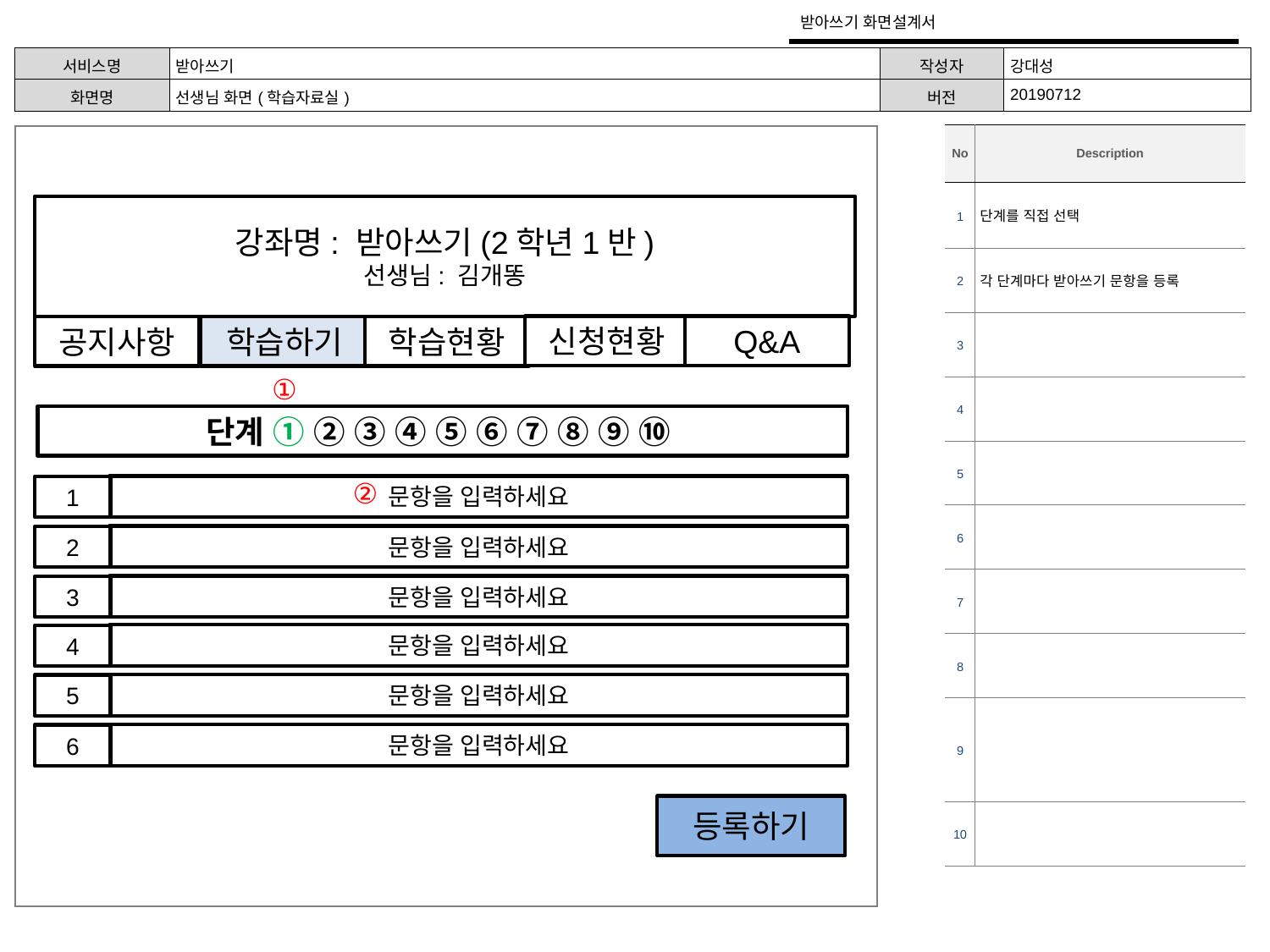

받아쓰기 화면설계서
| 서비스명 | 받아쓰기 | 작성자 | 강대성 |
| --- | --- | --- | --- |
| 화면명 | 선생님 화면(학습자료실) | 버전 | 20190712 |
| No | Description |
| --- | --- |
| 1 | 단계를 직접 선택 |
| 2 | 각 단계마다 받아쓰기 문항을 등록 |
| 3 |  |
| 4 |  |
| 5 |  |
| 6 |  |
| 7 |  |
| 8 |  |
| 9 |  |
| 10 |  |

강좌명: 받아쓰기(2학년1반)
선생님: 김개똥
신청현황
Q&A
공지사항
학습하기
학습현황
①
단계 ① ② ③ ④ ⑤ ⑥ ⑦ ⑧ ⑨ ⑩
②
문항을 입력하세요
1
문항을 입력하세요
2
문항을 입력하세요
3
문항을 입력하세요
4
문항을 입력하세요
5
문항을 입력하세요
6
등록하기